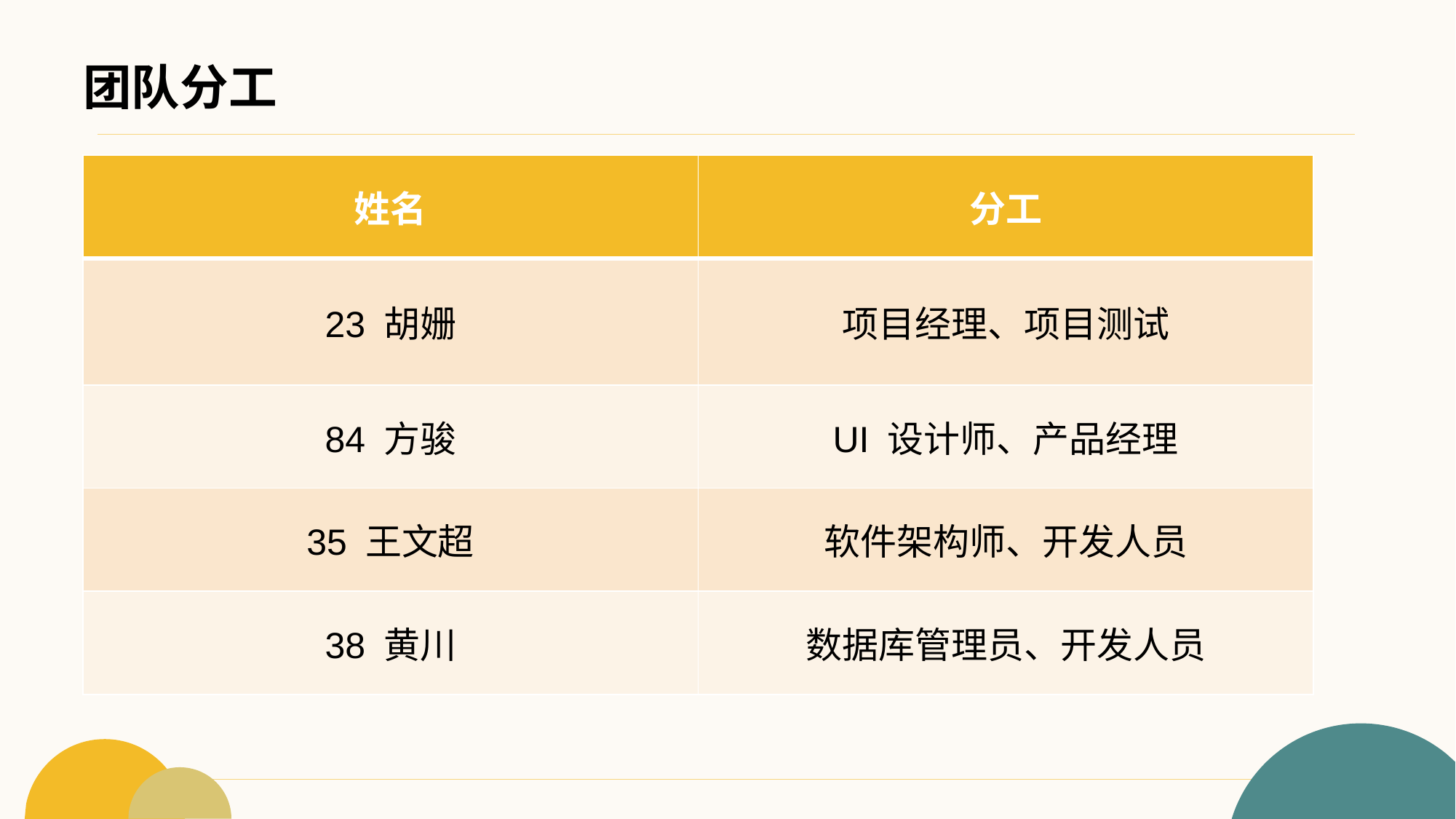

# 团队分工
| 姓名 | 分工 |
| --- | --- |
| 23 胡姗 | 项目经理、项目测试 |
| 84 方骏 | UI 设计师、产品经理 |
| 35 王文超 | 软件架构师、开发人员 |
| 38 黄川 | 数据库管理员、开发人员 |